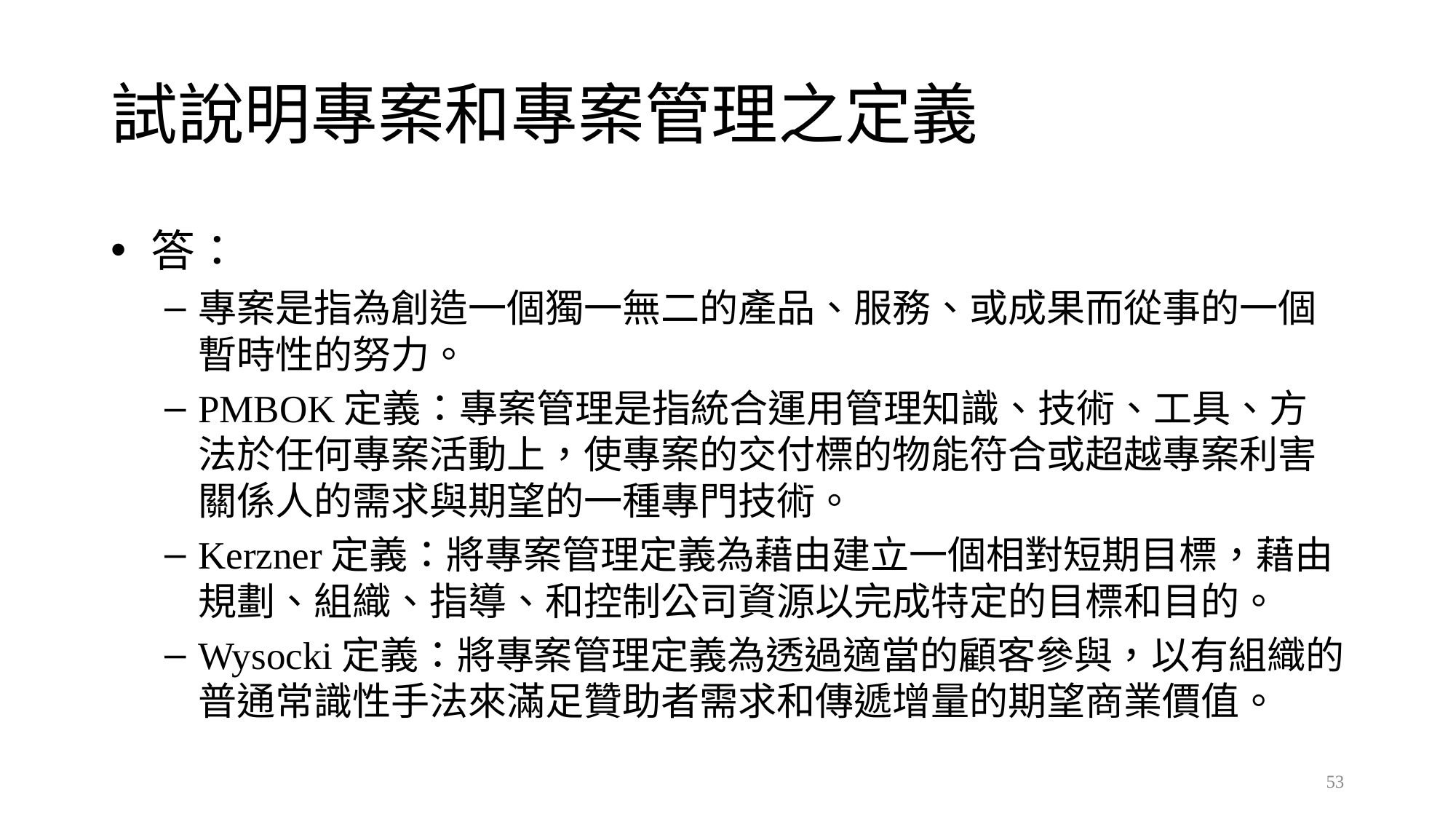

# 試說明專案和專案管理之定義
答：
專案是指為創造一個獨一無二的產品、服務、或成果而從事的一個暫時性的努力。
PMBOK定義：專案管理是指統合運用管理知識、技術、工具、方法於任何專案活動上，使專案的交付標的物能符合或超越專案利害關係人的需求與期望的一種專門技術。
Kerzner定義：將專案管理定義為藉由建立一個相對短期目標，藉由規劃、組織、指導、和控制公司資源以完成特定的目標和目的。
Wysocki定義：將專案管理定義為透過適當的顧客參與，以有組織的普通常識性手法來滿足贊助者需求和傳遞增量的期望商業價值。

53